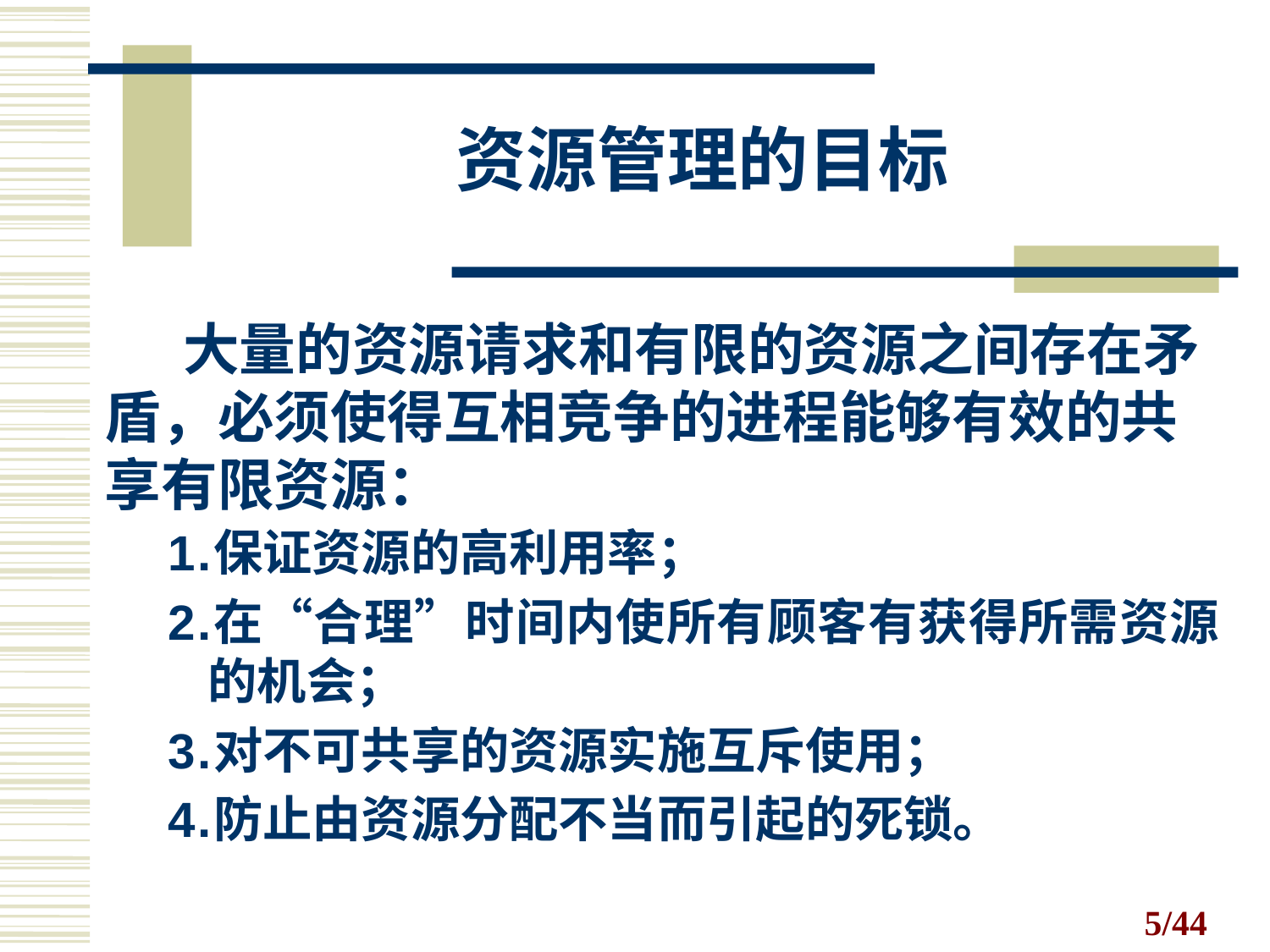

# 资源管理的目标
     大量的资源请求和有限的资源之间存在矛盾，必须使得互相竞争的进程能够有效的共享有限资源：
保证资源的高利用率；
在“合理”时间内使所有顾客有获得所需资源的机会；
对不可共享的资源实施互斥使用；
防止由资源分配不当而引起的死锁。
5/44